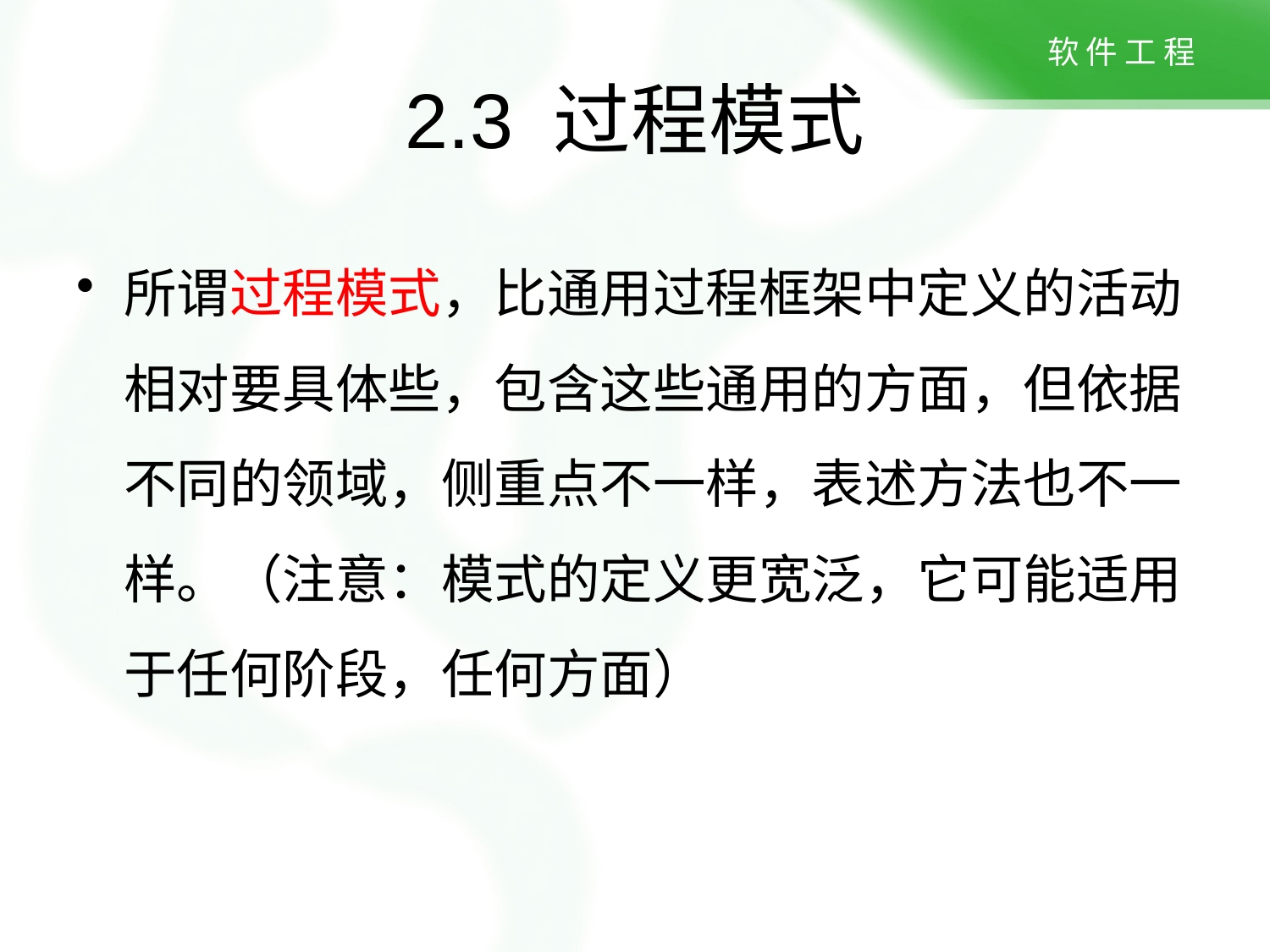

# 2.3 过程模式
所谓过程模式，比通用过程框架中定义的活动相对要具体些，包含这些通用的方面，但依据不同的领域，侧重点不一样，表述方法也不一样。（注意：模式的定义更宽泛，它可能适用于任何阶段，任何方面）